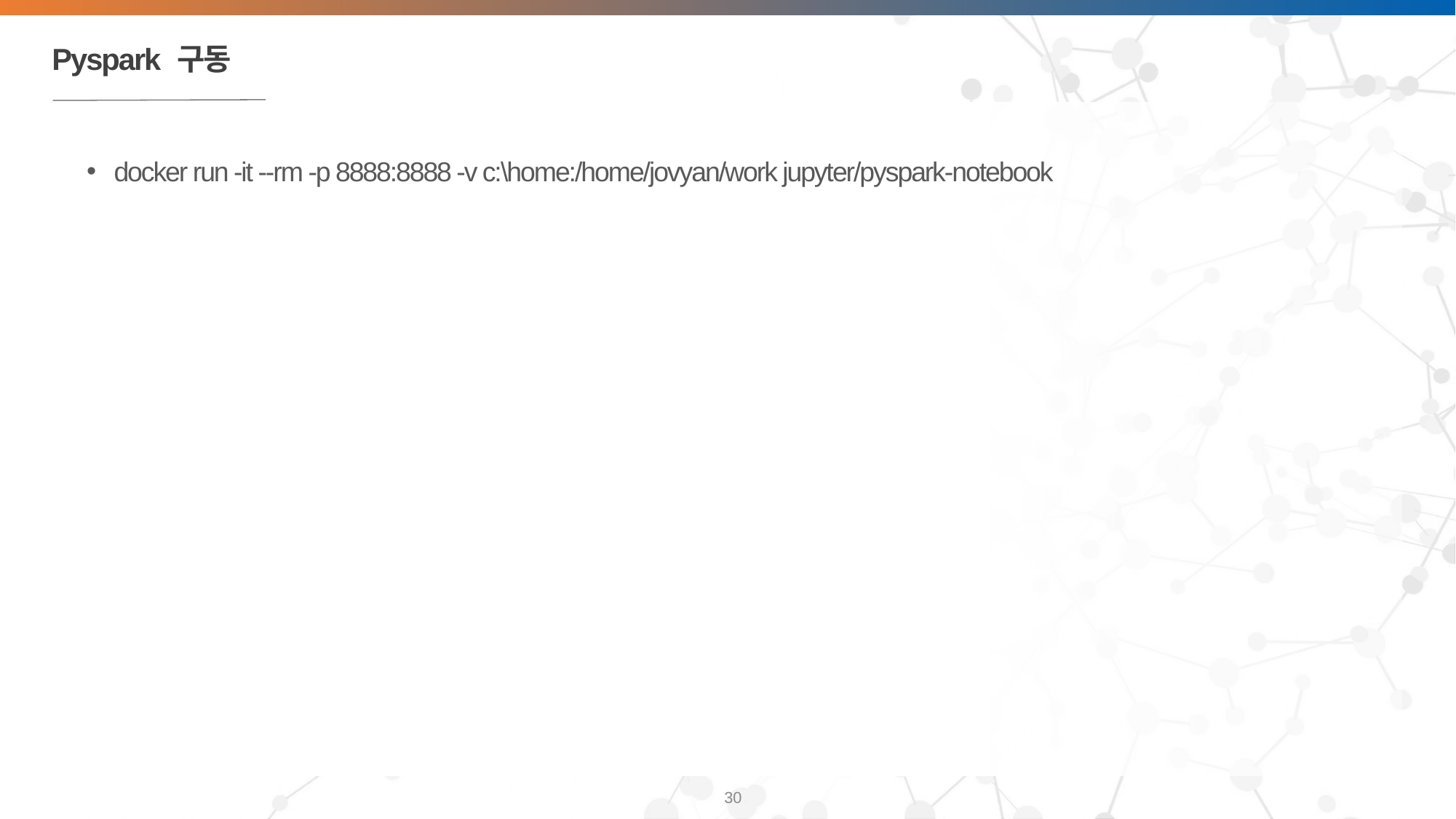

# Pyspark 구동

docker run -it --rm -p 8888:8888 -v c:\home:/home/jovyan/work jupyter/pyspark-notebook
30